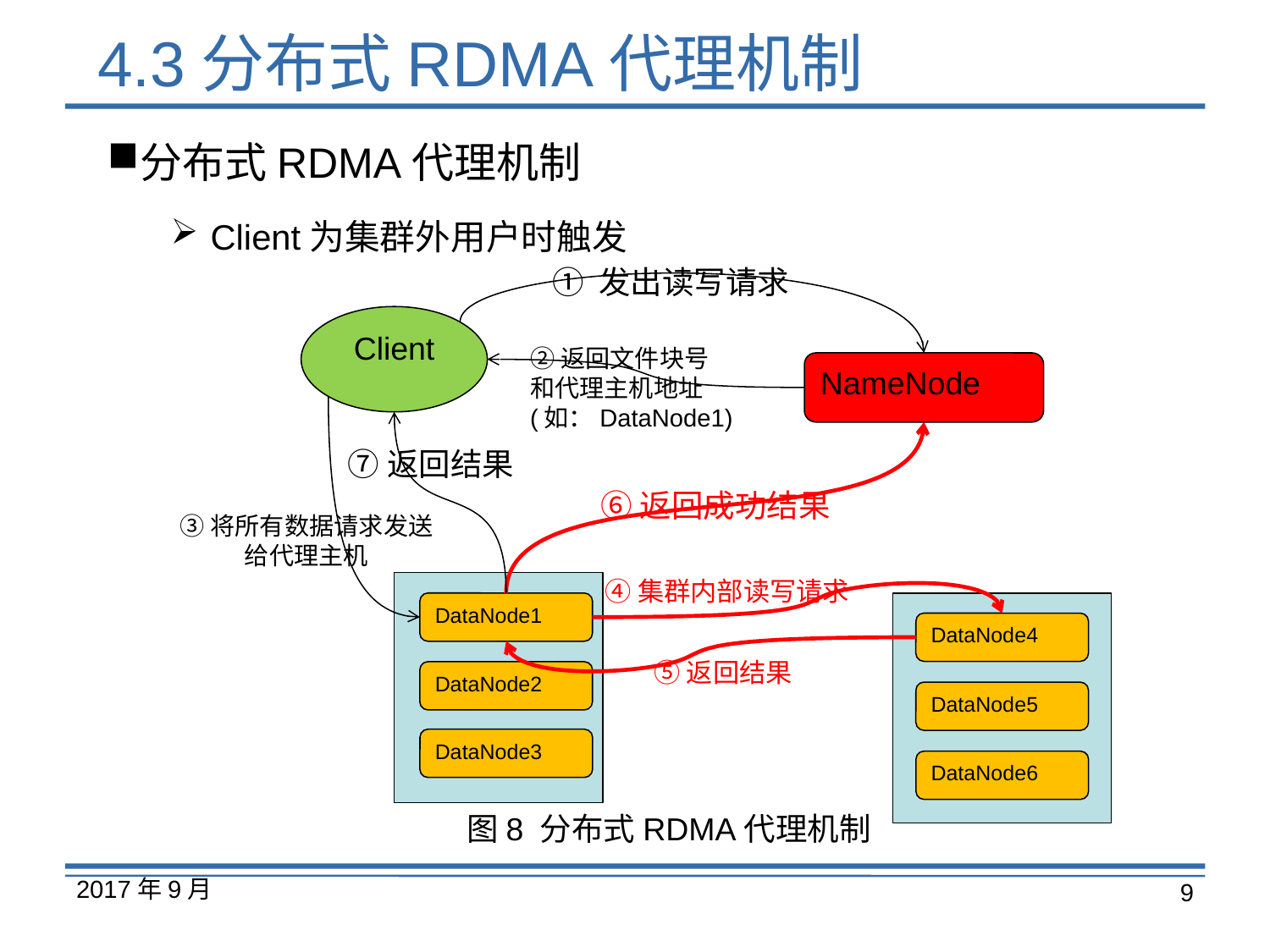

# 4.3分布式RDMA代理机制
分布式RDMA代理机制
Client为集群外用户时触发

① 发出读写请求
Client
②返回文件块号
和代理主机地址
(如：DataNode1)
NameNode
⑦返回结果
⑥返回成功结果
③将所有数据请求发送
给代理主机
④集群内部读写请求

DataNode1
DataNode2
DataNode3

DataNode4
DataNode5
DataNode6
⑤返回结果
图8 分布式RDMA代理机制

2017年9月
9